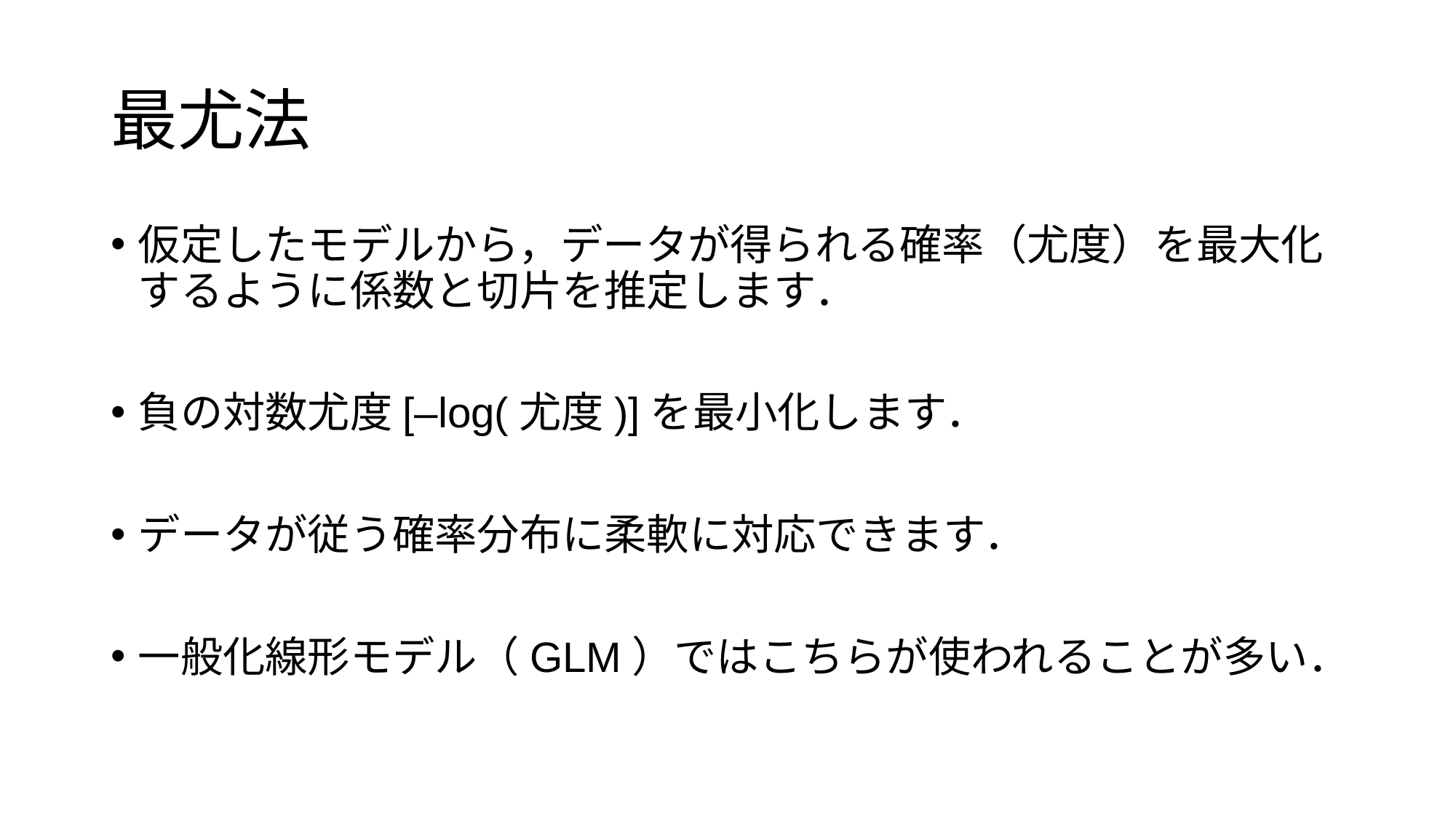

# 最尤法
仮定したモデルから，データが得られる確率（尤度）を最大化するように係数と切片を推定します．

負の対数尤度[–log(尤度)]を最小化します．

データが従う確率分布に柔軟に対応できます．

一般化線形モデル（GLM）ではこちらが使われることが多い．